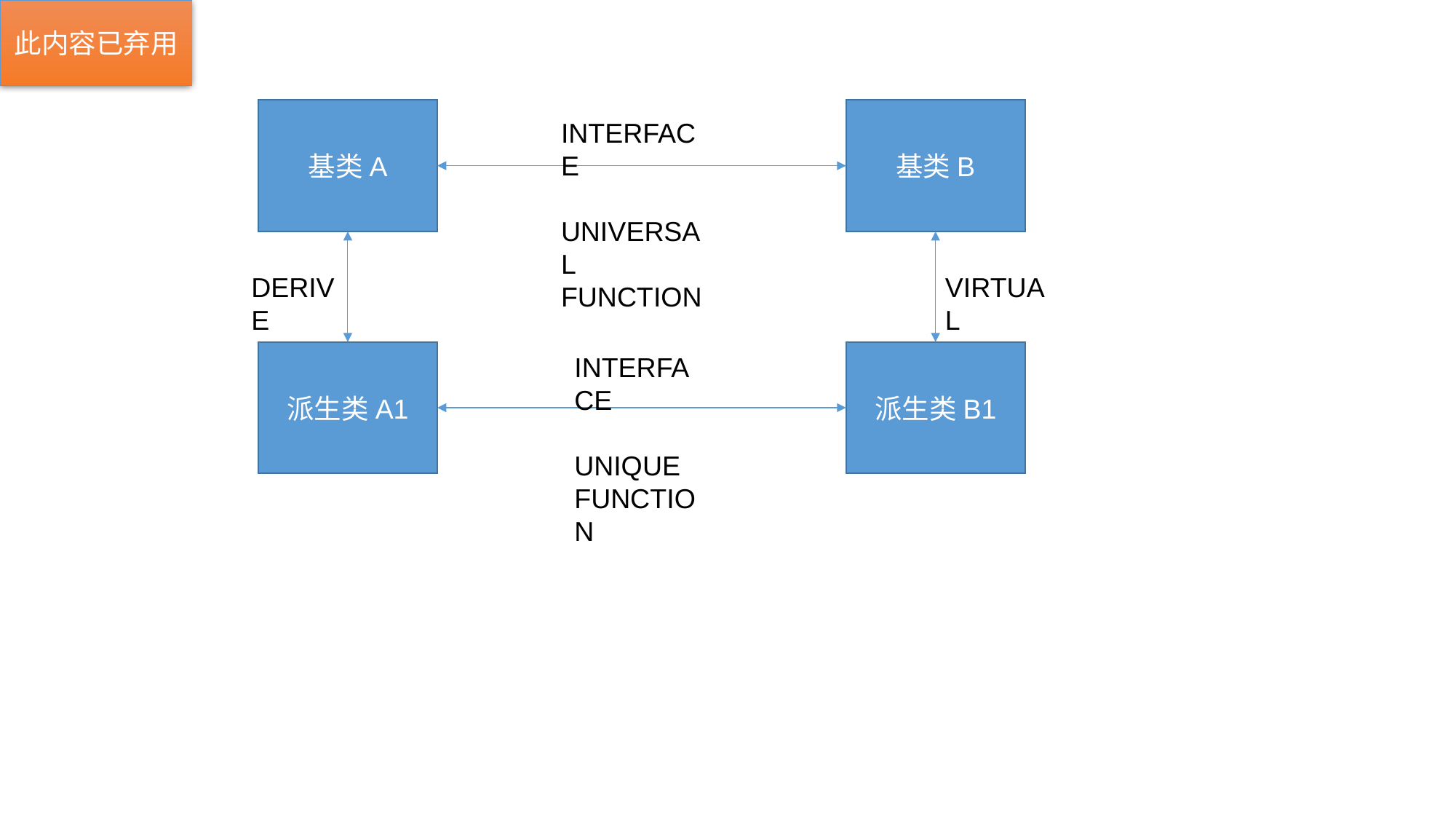

此内容已弃用
基类A
基类B
INTERFACE

UNIVERSAL FUNCTION
DERIVE
VIRTUAL
派生类A1
派生类B1
INTERFACE

UNIQUE
FUNCTION